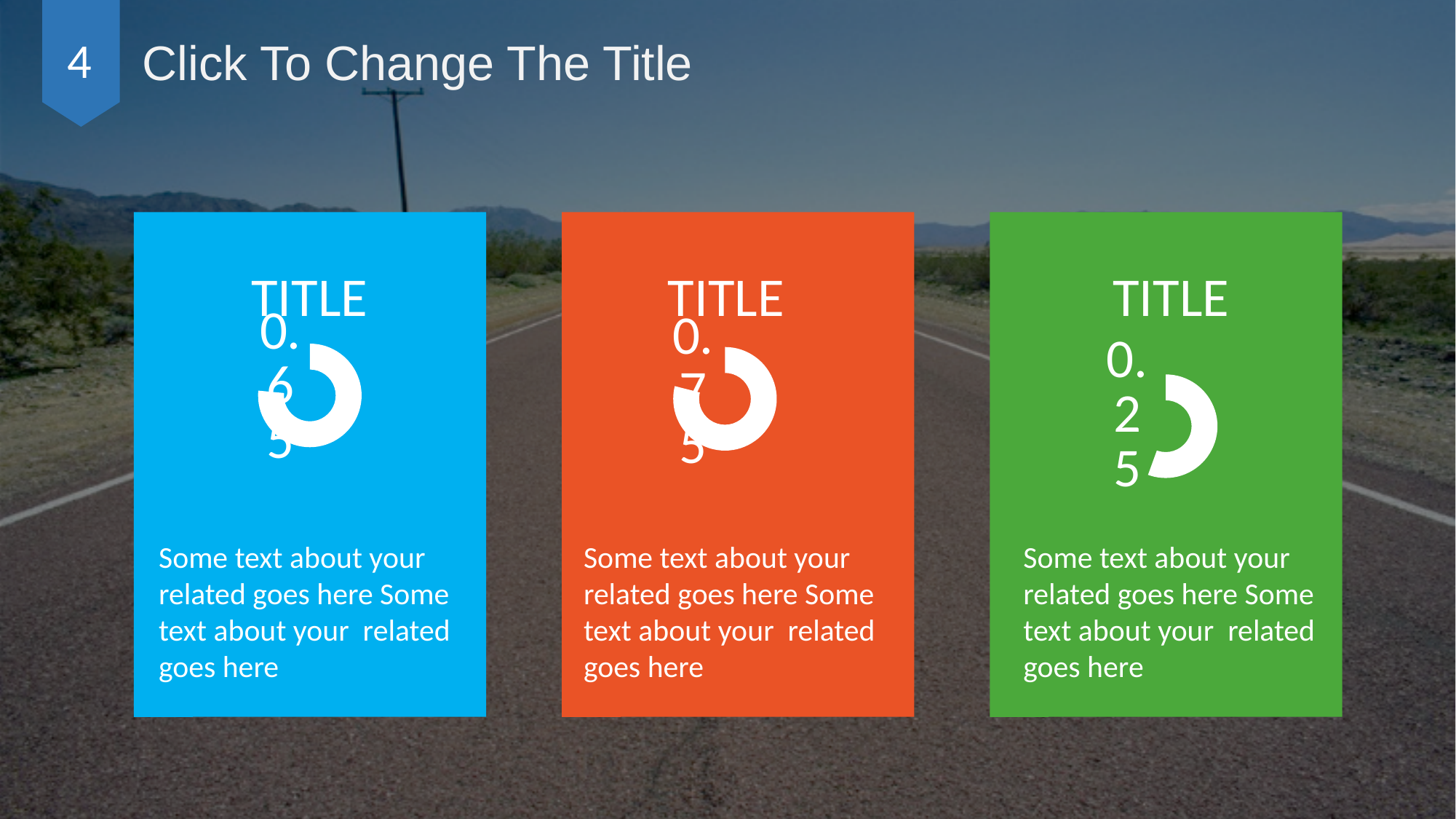

4
Click To Change The Title

TITLE
TITLE
TITLE

### Chart

| Category | 销售额 |
|---|---|
| 第一季度 | 0.65 |
| 第二季度 | 0.2 |

### Chart

| Category | 销售额 |
|---|---|
| 第一季度 | 0.75 |
| 第二季度 | 0.2 |

### Chart

| Category | 销售额 |
|---|---|
| 第一季度 | 0.25 |
| 第二季度 | 0.2 |
Some text about your  related goes here Some text about your  related goes here
Some text about your  related goes here Some text about your  related goes here
Some text about your  related goes here Some text about your  related goes here